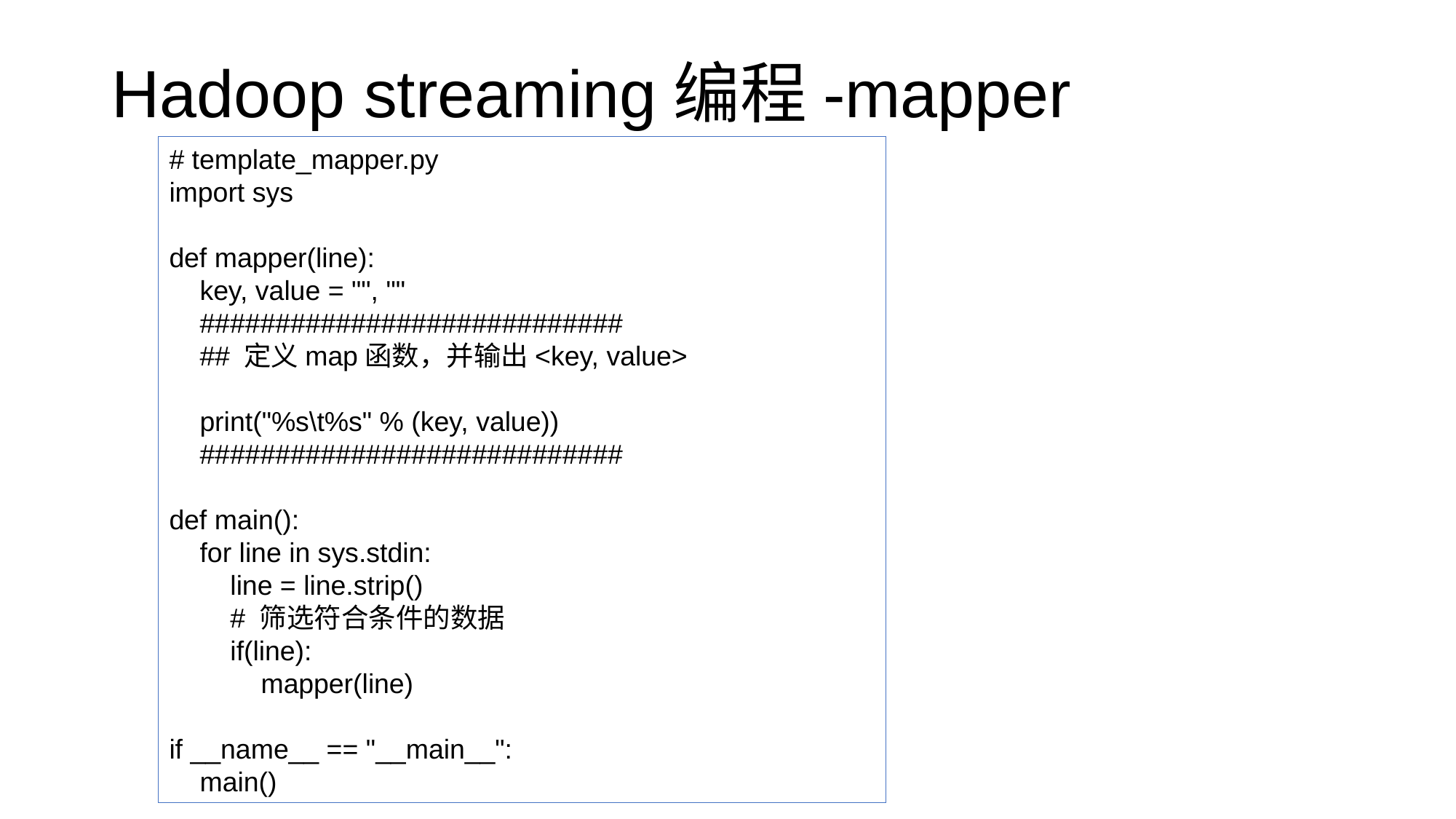

# Hadoop streaming编程-mapper
# template_mapper.py
import sys

def mapper(line):
    key, value = "", ""
    ############################
    ## 定义map函数，并输出<key, value>

    print("%s\t%s" % (key, value))
    ############################

def main():
    for line in sys.stdin:
        line = line.strip()
        # 筛选符合条件的数据
        if(line):
            mapper(line)

if __name__ == "__main__":
    main()